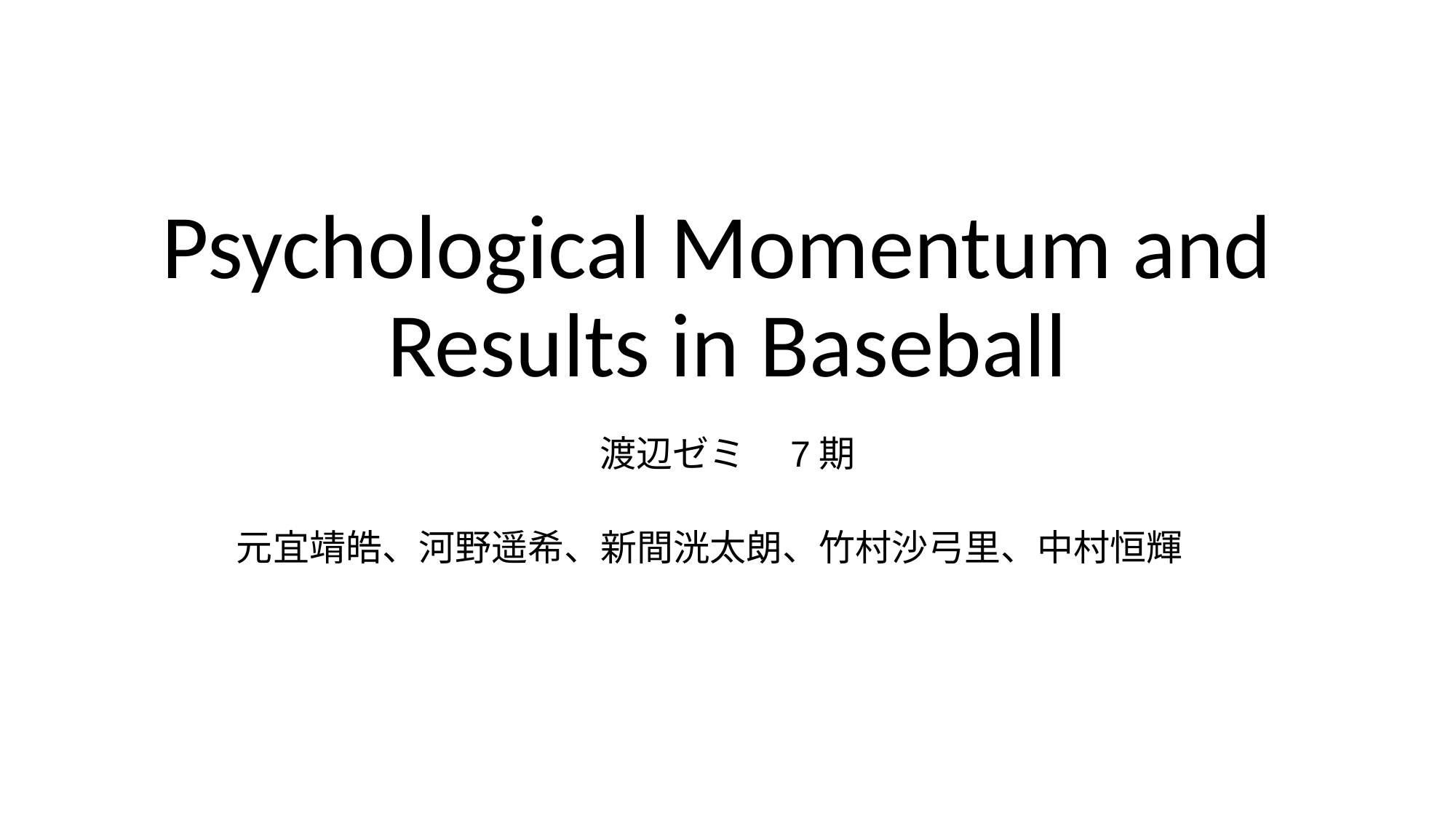

# Psychological Momentum and Results in Baseball
渡辺ゼミ　7期
元宜靖皓、河野遥希、新間洸太朗、竹村沙弓里、中村恒輝